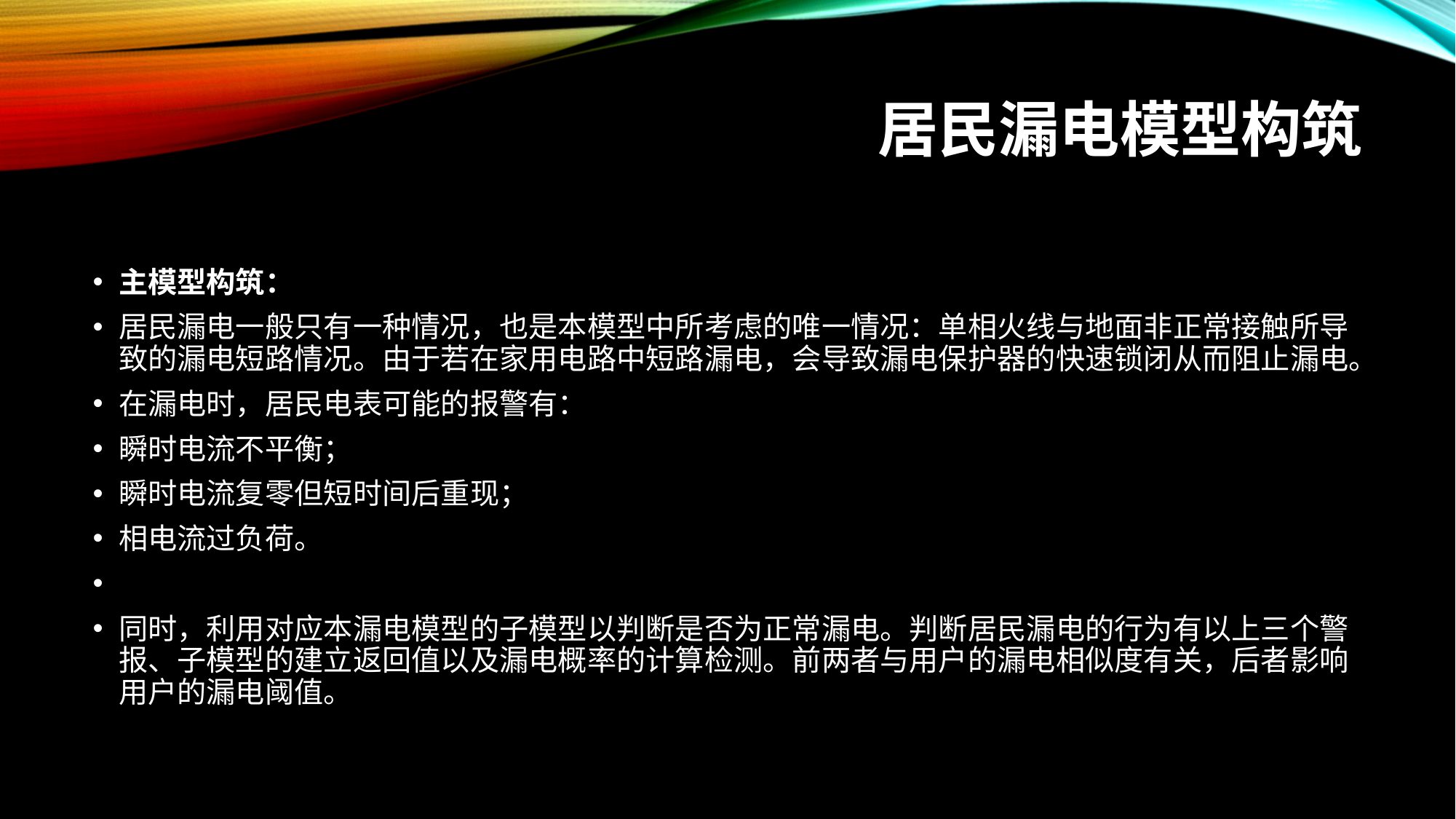

# 居民漏电模型构筑
主模型构筑：
居民漏电一般只有一种情况，也是本模型中所考虑的唯一情况：单相火线与地面非正常接触所导致的漏电短路情况。由于若在家用电路中短路漏电，会导致漏电保护器的快速锁闭从而阻止漏电。
在漏电时，居民电表可能的报警有：
瞬时电流不平衡；
瞬时电流复零但短时间后重现；
相电流过负荷。

同时，利用对应本漏电模型的子模型以判断是否为正常漏电。判断居民漏电的行为有以上三个警报、子模型的建立返回值以及漏电概率的计算检测。前两者与用户的漏电相似度有关，后者影响用户的漏电阈值。